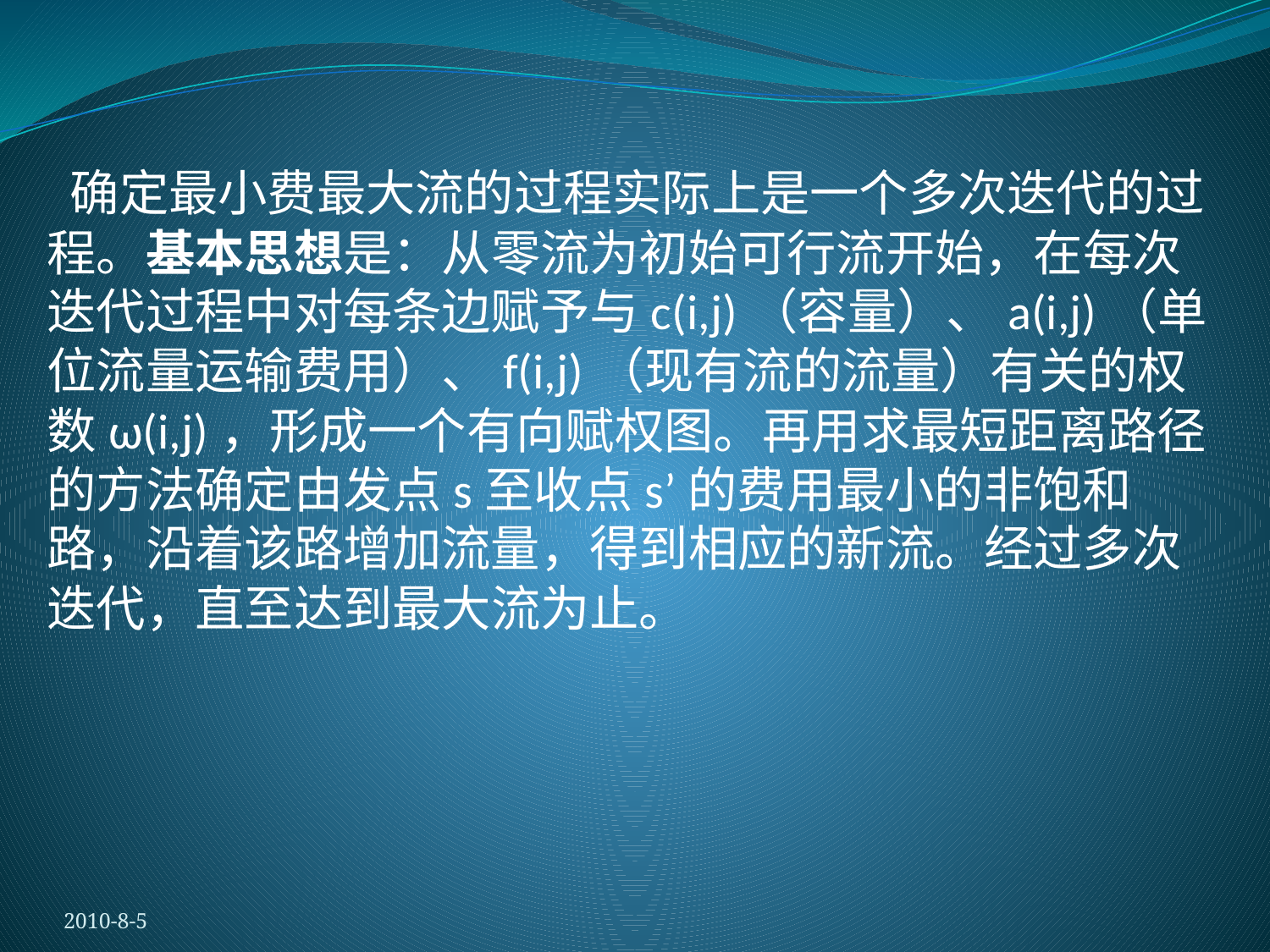

确定最小费最大流的过程实际上是一个多次迭代的过程。基本思想是：从零流为初始可行流开始，在每次迭代过程中对每条边赋予与c(i,j)（容量）、a(i,j)（单位流量运输费用）、f(i,j)（现有流的流量）有关的权数ω(i,j)，形成一个有向赋权图。再用求最短距离路径的方法确定由发点s至收点s’的费用最小的非饱和路，沿着该路增加流量，得到相应的新流。经过多次迭代，直至达到最大流为止。
2010-8-5